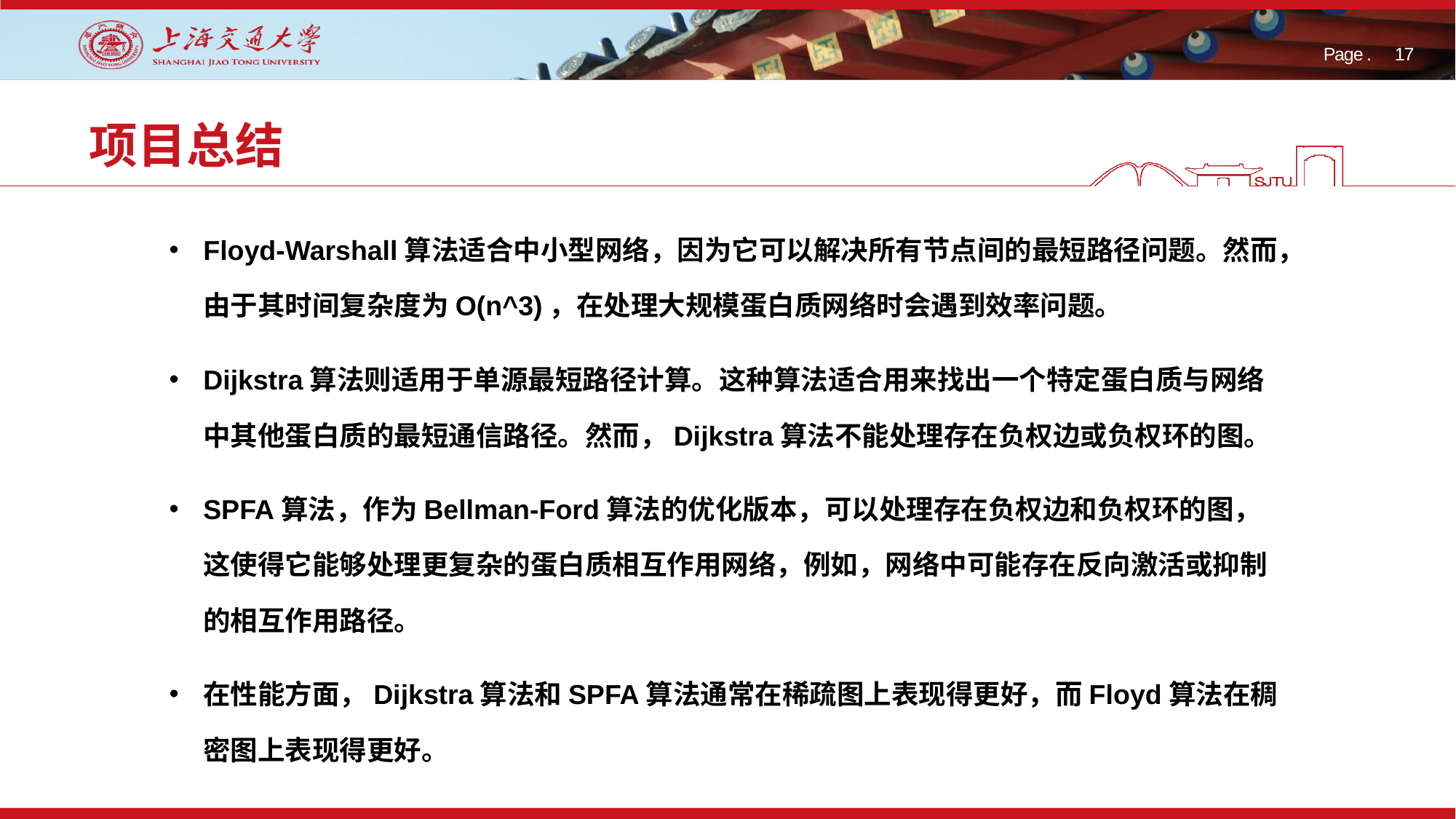

# 项目总结
Floyd-Warshall算法适合中小型网络，因为它可以解决所有节点间的最短路径问题。然而，由于其时间复杂度为O(n^3)，在处理大规模蛋白质网络时会遇到效率问题。
Dijkstra算法则适用于单源最短路径计算。这种算法适合用来找出一个特定蛋白质与网络中其他蛋白质的最短通信路径。然而，Dijkstra算法不能处理存在负权边或负权环的图。
SPFA算法，作为Bellman-Ford算法的优化版本，可以处理存在负权边和负权环的图，这使得它能够处理更复杂的蛋白质相互作用网络，例如，网络中可能存在反向激活或抑制的相互作用路径。
在性能方面，Dijkstra算法和SPFA算法通常在稀疏图上表现得更好，而Floyd算法在稠密图上表现得更好。